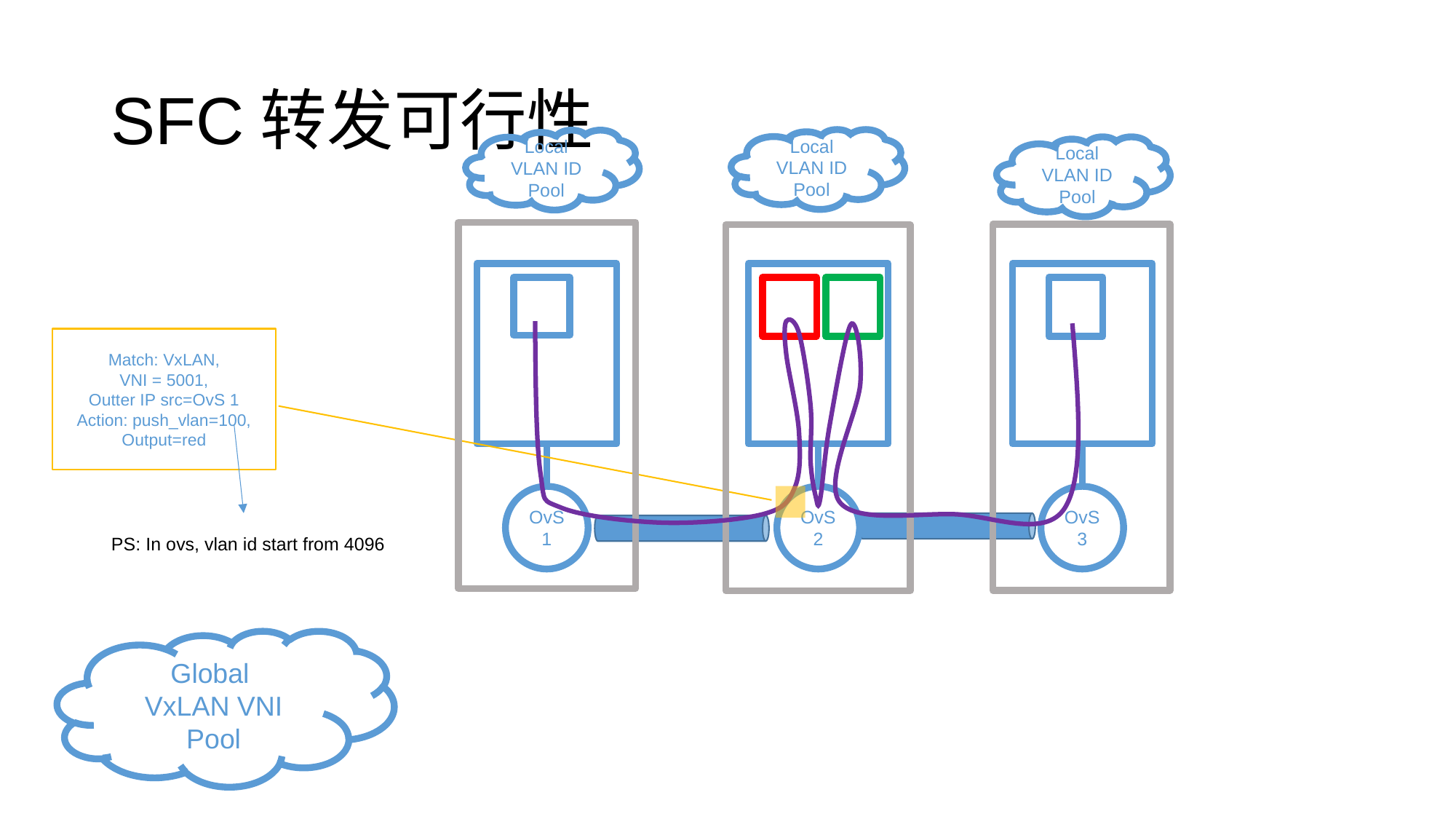

# SFC转发可行性
Local
VLAN ID Pool
Local
VLAN ID Pool
Local
VLAN ID Pool

Match: VxLAN,
VNI = 5001,
Outter IP src=OvS 1
Action: push_vlan=100,
Output=red

OvS1
OvS3
OvS2
PS: In ovs, vlan id start from 4096
Global
VxLAN VNI Pool